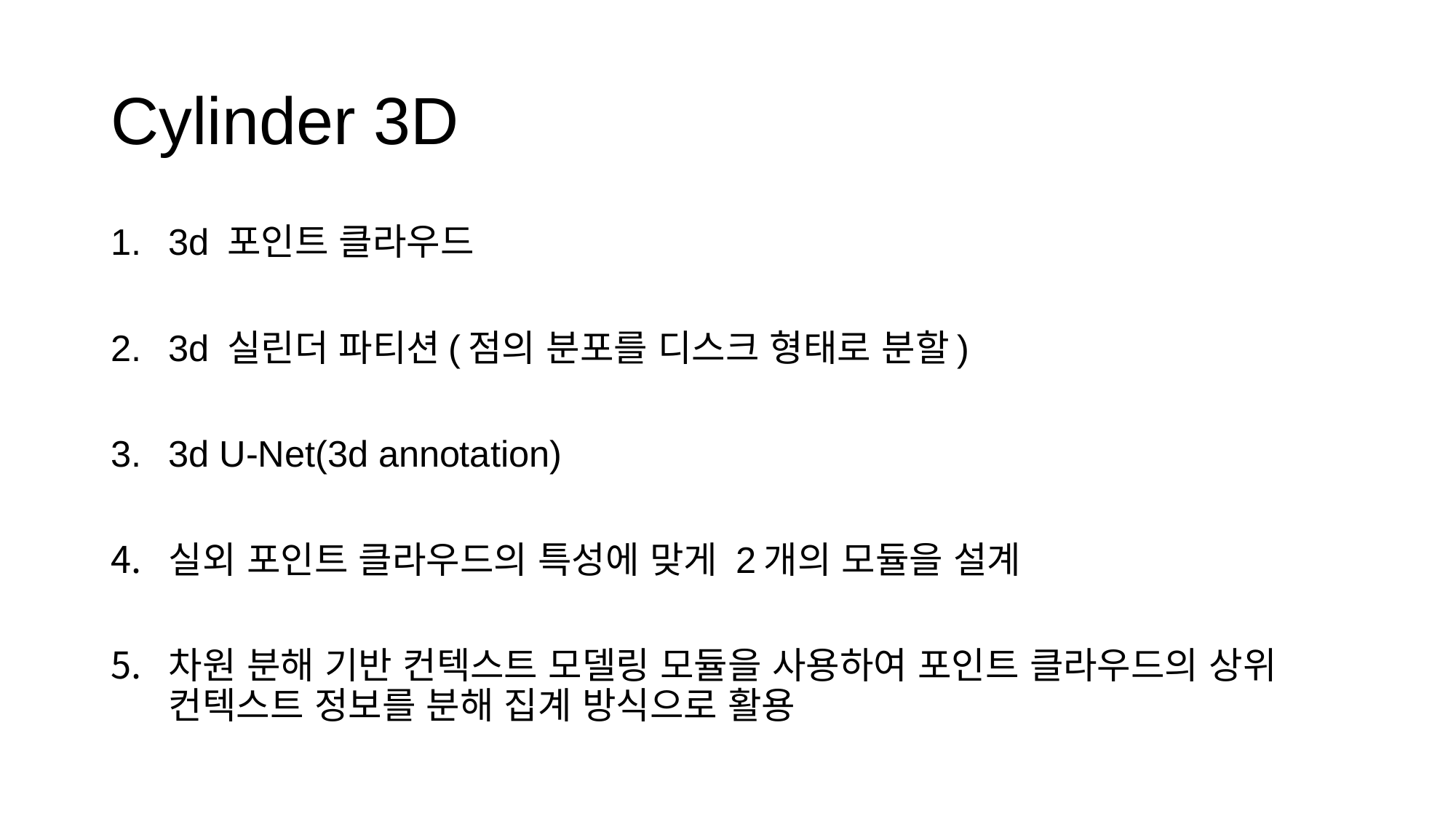

# Cylinder 3D
3d 포인트 클라우드

3d 실린더 파티션(점의 분포를 디스크 형태로 분할)

3d U-Net(3d annotation)

실외 포인트 클라우드의 특성에 맞게 2개의 모듈을 설계

차원 분해 기반 컨텍스트 모델링 모듈을 사용하여 포인트 클라우드의 상위 컨텍스트 정보를 분해 집계 방식으로 활용